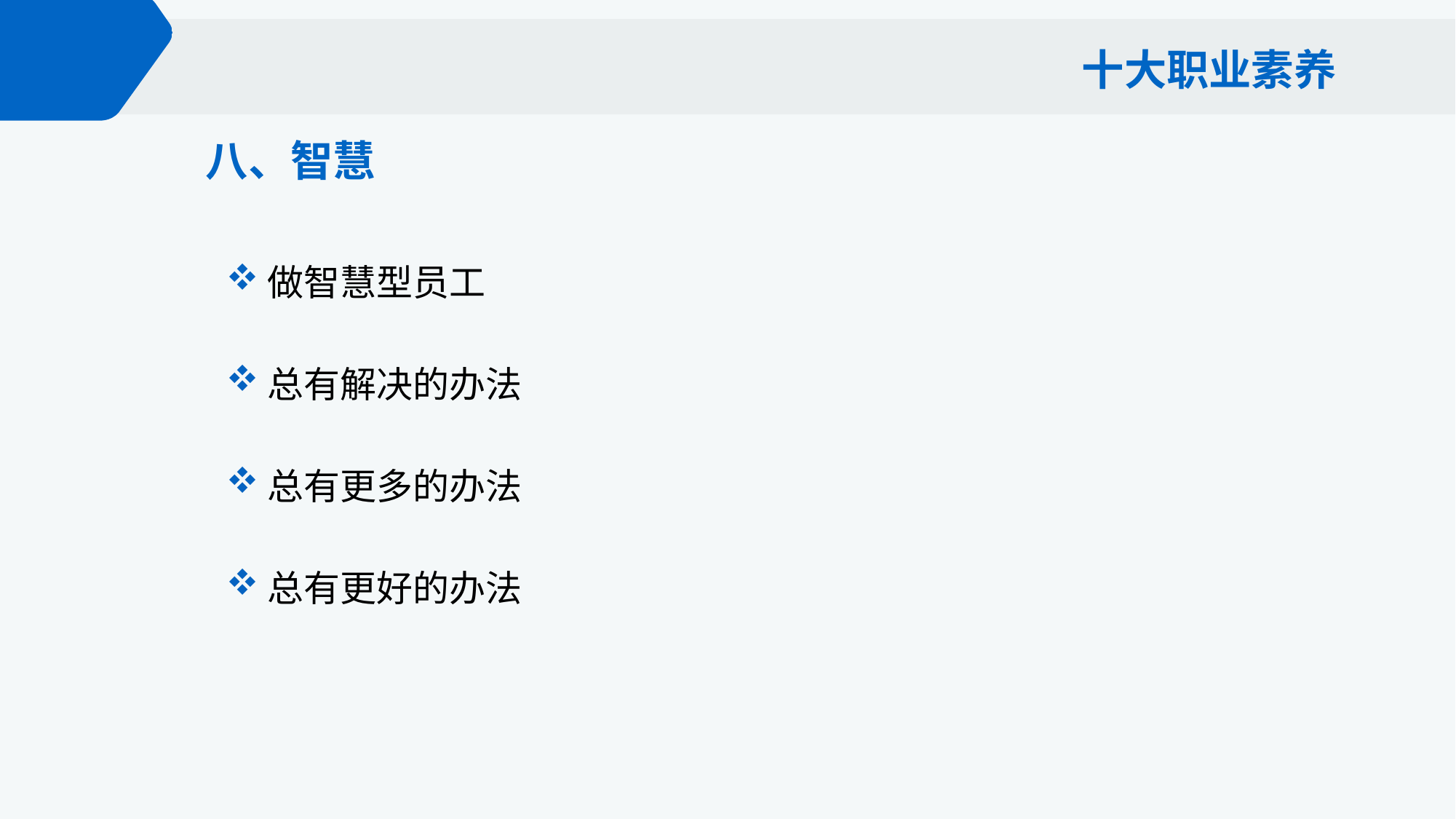

十大职业素养
八、智慧
做智慧型员工

总有解决的办法

总有更多的办法

总有更好的办法